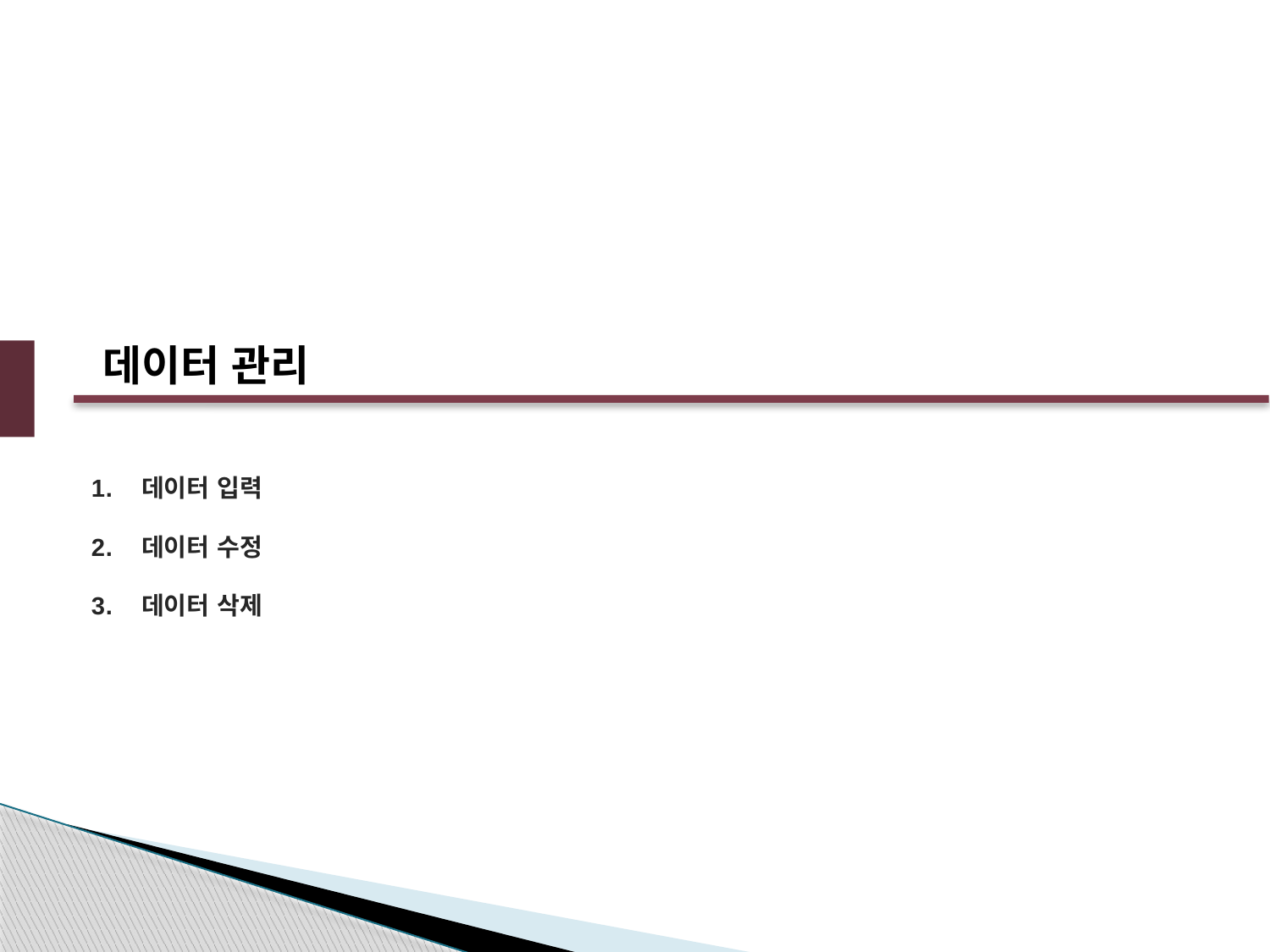

데이터 관리

데이터 입력
데이터 수정
데이터 삭제